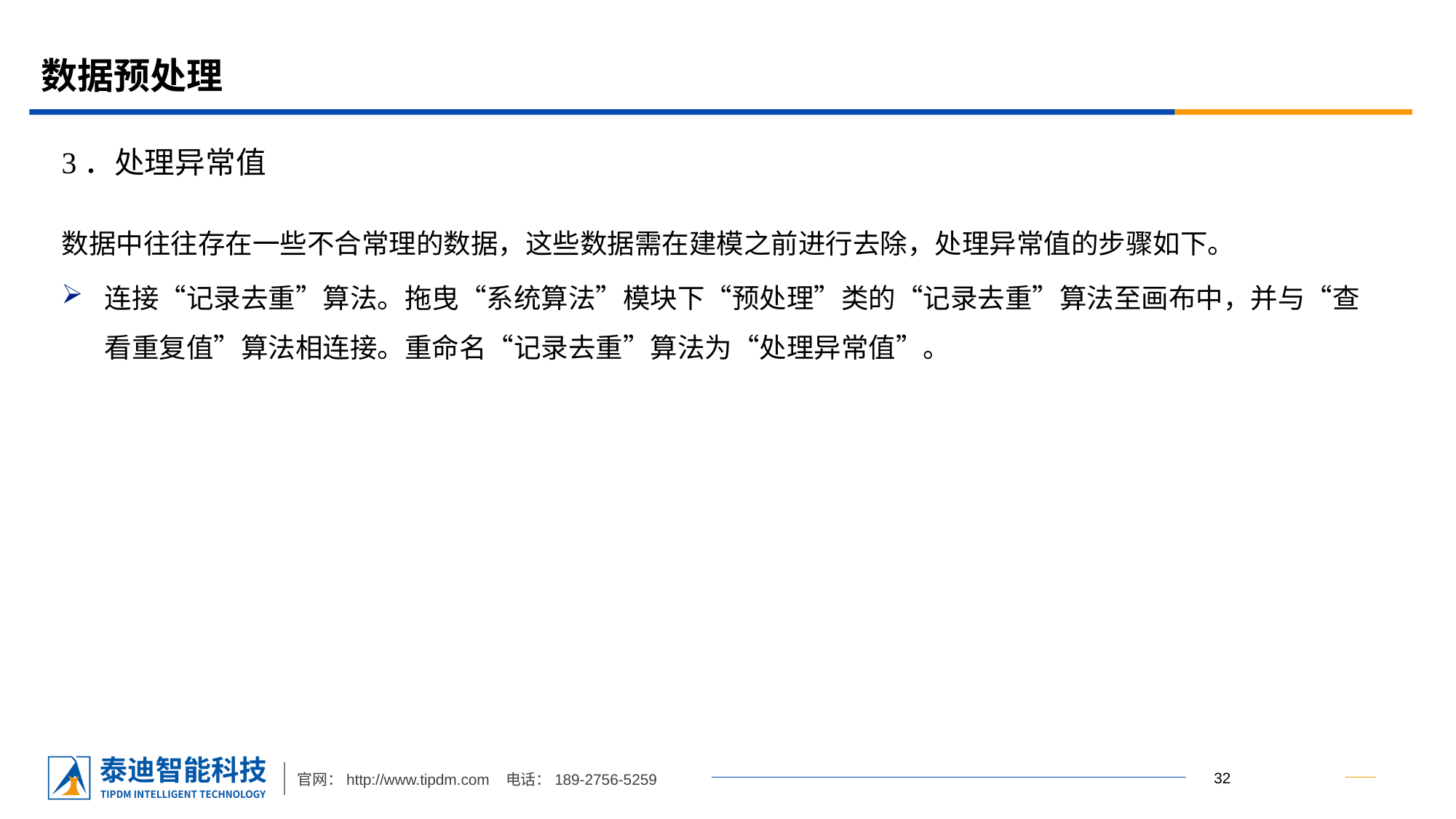

# 数据预处理
3．处理异常值
数据中往往存在一些不合常理的数据，这些数据需在建模之前进行去除，处理异常值的步骤如下。
连接“记录去重”算法。拖曳“系统算法”模块下“预处理”类的“记录去重”算法至画布中，并与“查看重复值”算法相连接。重命名“记录去重”算法为“处理异常值”。